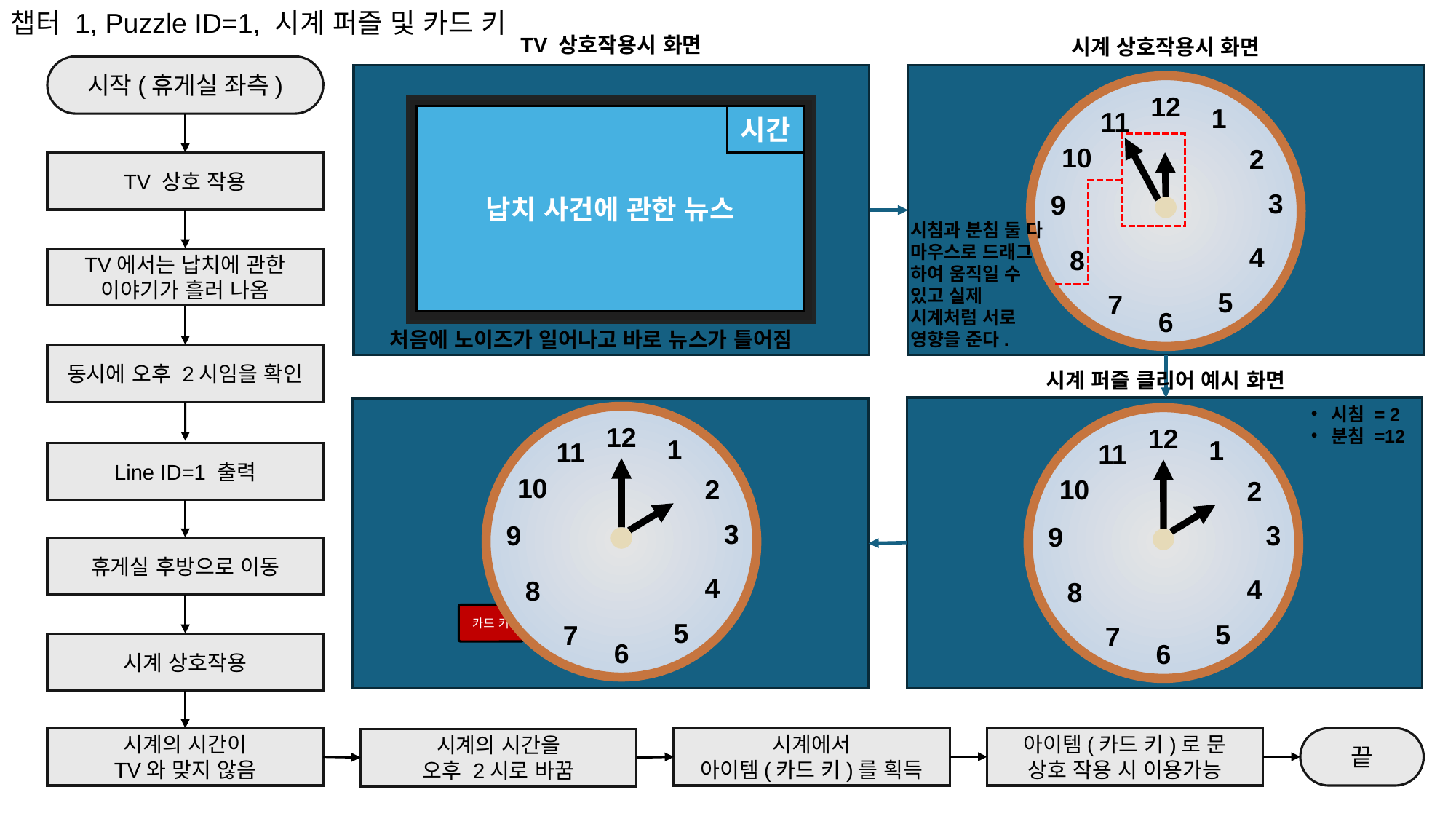

챕터 1, Puzzle ID=1, 시계 퍼즐 및 카드 키
TV 상호작용시 화면
시계 상호작용시 화면
시작(휴게실 좌측)

12
1
11
10
2
3
9
4
8
5
7
6

납치 사건에 관한 뉴스
시간

TV 상호 작용
시침과 분침 둘 다 마우스로 드래그 하여 움직일 수 있고 실제 시계처럼 서로 영향을 준다.
TV에서는 납치에 관한
이야기가 흘러 나옴
처음에 노이즈가 일어나고 바로 뉴스가 틀어짐
동시에 오후 2시임을 확인
시계 퍼즐 클리어 예시 화면
시침 = 2
분침 =12

12
1
11
10
2
3
9
4
8
5
7
6

12
1
11
10
2
3
9
4
8
5
7
6

Line ID=1 출력
휴게실 후방으로 이동
카드 키
시계 상호작용
시계의 시간이
TV와 맞지 않음
시계에서
아이템(카드 키)를 획득
아이템(카드 키)로 문
상호 작용 시 이용가능
끝
시계의 시간을
오후 2시로 바꿈